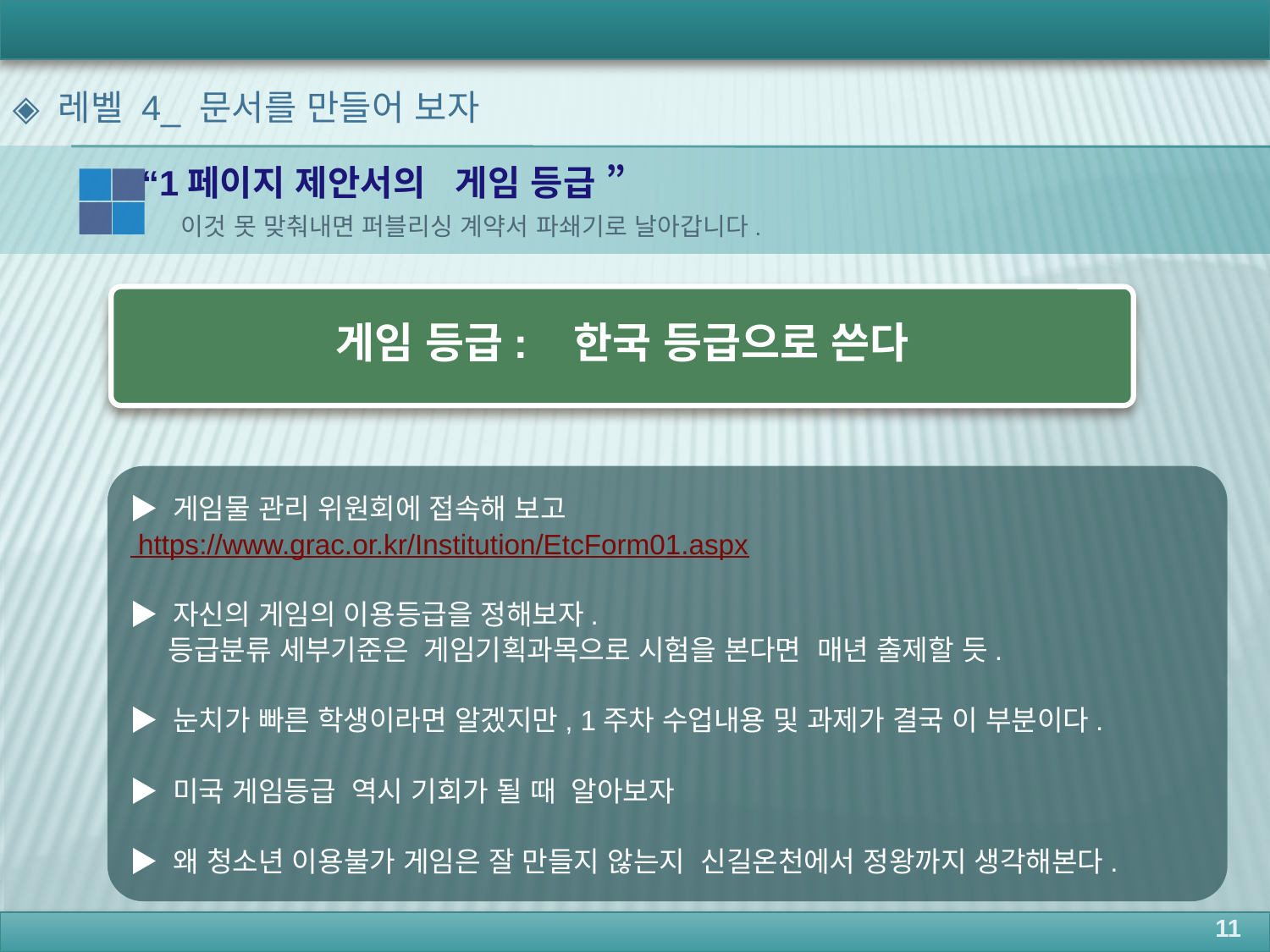

◈ 레벨 4_ 문서를 만들어 보자

“1페이지 제안서의   게임 등급 ”

이것 못 맞춰내면 퍼블리싱 계약서 파쇄기로 날아갑니다.
게임 등급:   한국 등급으로 쓴다
▶ 게임물 관리 위원회에 접속해 보고
 https://www.grac.or.kr/Institution/EtcForm01.aspx

▶ 자신의 게임의 이용등급을 정해보자.
    등급분류 세부기준은  게임기획과목으로 시험을 본다면  매년 출제할 듯.

▶ 눈치가 빠른 학생이라면 알겠지만, 1주차 수업내용 및 과제가 결국 이 부분이다.

▶ 미국 게임등급  역시 기회가 될 때  알아보자

▶ 왜 청소년 이용불가 게임은 잘 만들지 않는지  신길온천에서 정왕까지 생각해본다.
11